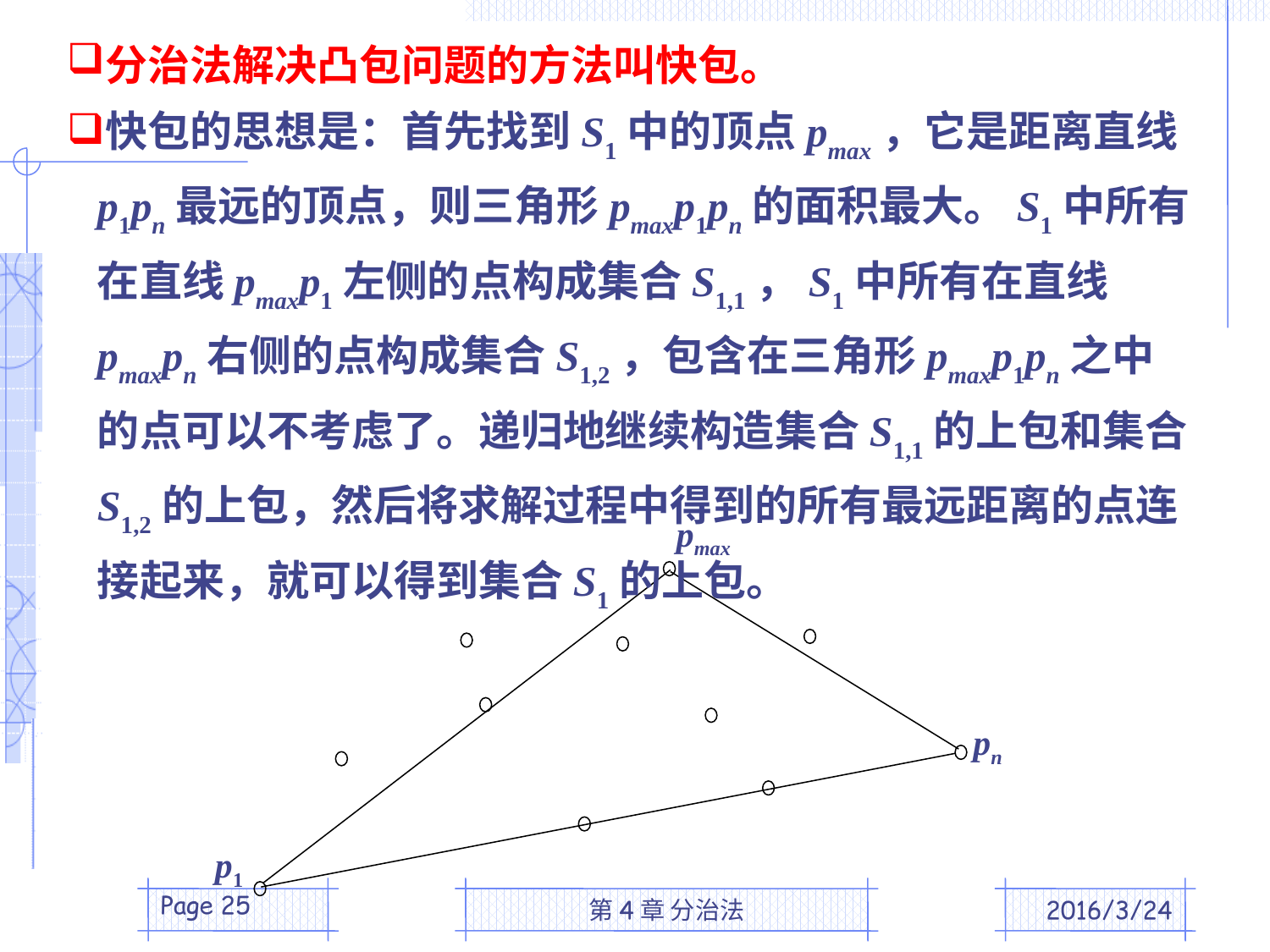

分治法解决凸包问题的方法叫快包。
快包的思想是：首先找到S1中的顶点pmax，它是距离直线p1pn最远的顶点，则三角形pmaxp1pn的面积最大。S1中所有在直线pmaxp1左侧的点构成集合S1,1，S1中所有在直线pmaxpn右侧的点构成集合S1,2，包含在三角形pmaxp1pn之中的点可以不考虑了。递归地继续构造集合S1,1的上包和集合S1,2的上包，然后将求解过程中得到的所有最远距离的点连接起来，就可以得到集合S1的上包。

pmax

pn

p1

Page 25
第4章 分治法
2016/3/24